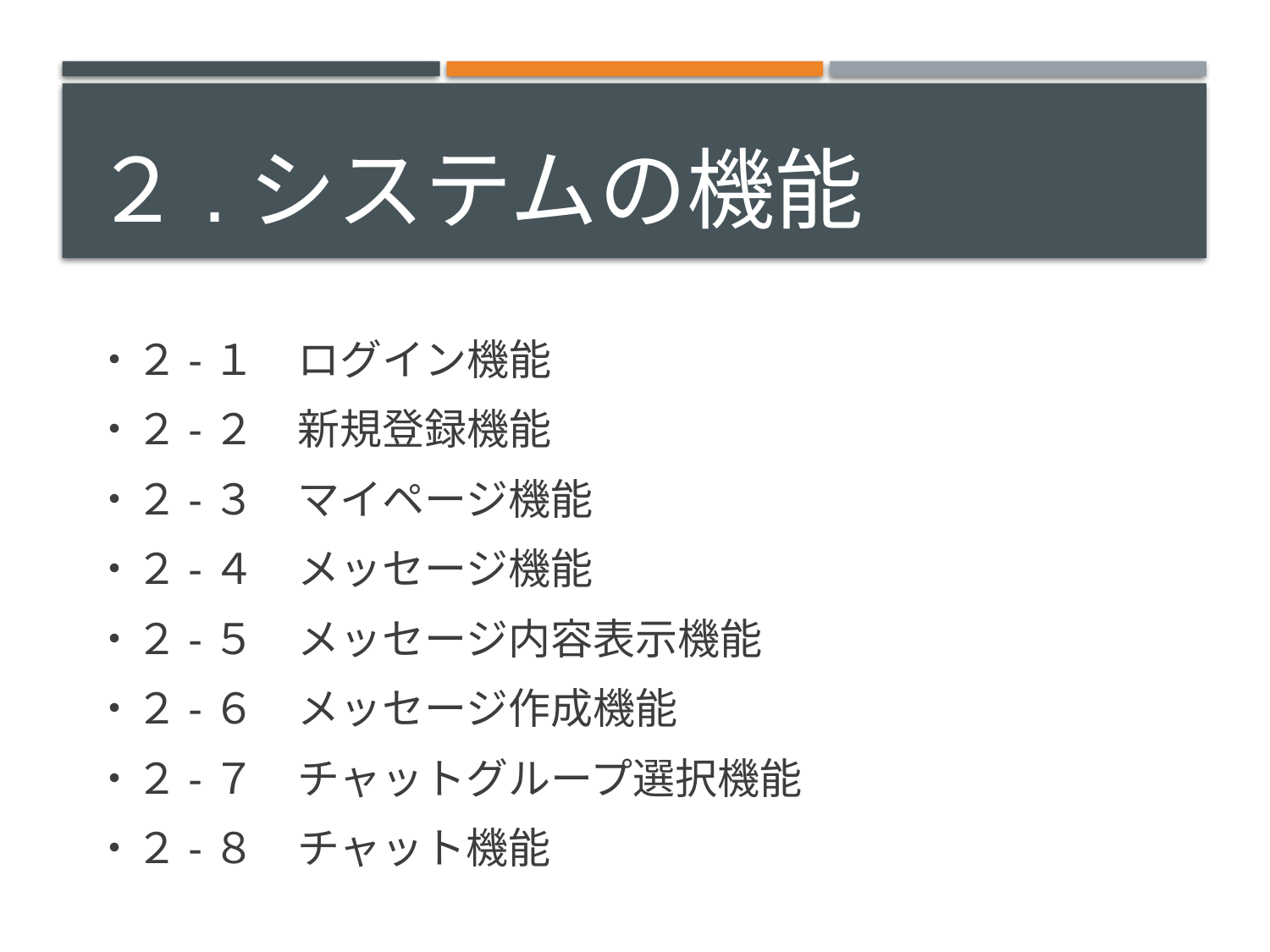

# ２.システムの機能
・２-１　ログイン機能
・２-２　新規登録機能
・２-３　マイページ機能
・２-４　メッセージ機能
・２-５　メッセージ内容表示機能
・２-６　メッセージ作成機能
・２-７　チャットグループ選択機能
・２-８　チャット機能